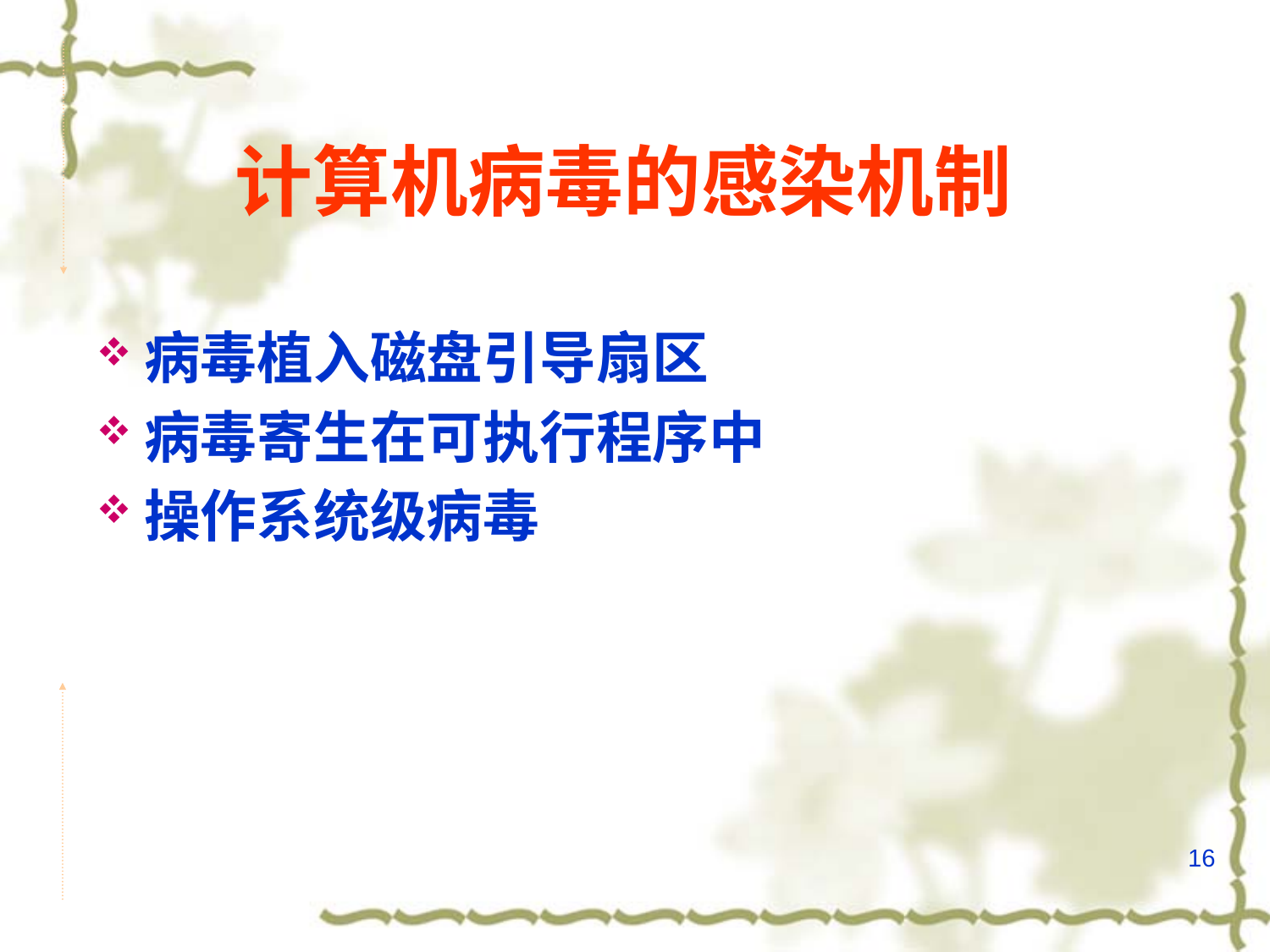

# 计算机病毒的感染机制
病毒植入磁盘引导扇区
病毒寄生在可执行程序中
操作系统级病毒
16